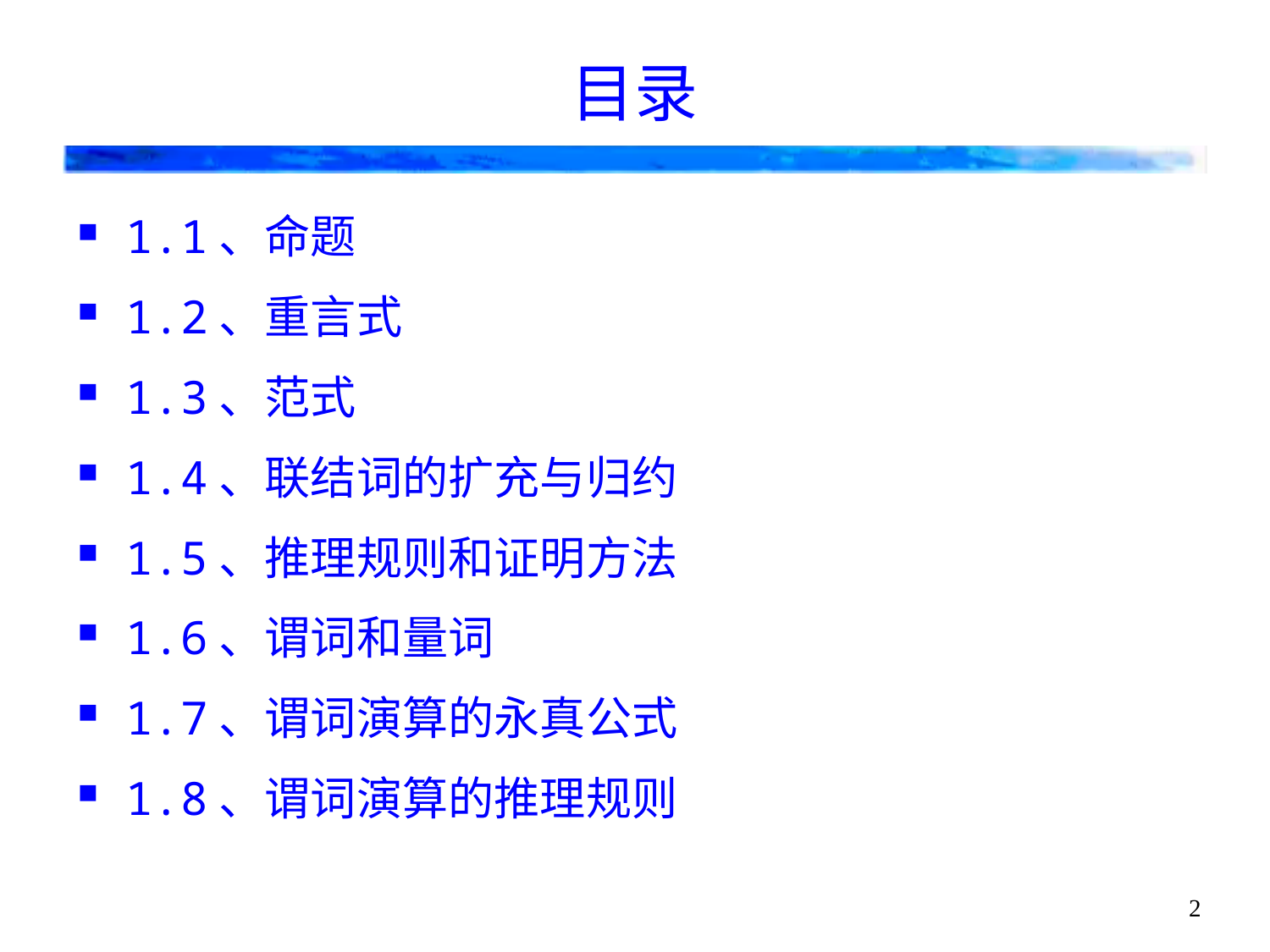

# 目录
1.1、命题
1.2、重言式
1.3、范式
1.4、联结词的扩充与归约
1.5、推理规则和证明方法
1.6、谓词和量词
1.7、谓词演算的永真公式
1.8、谓词演算的推理规则
2